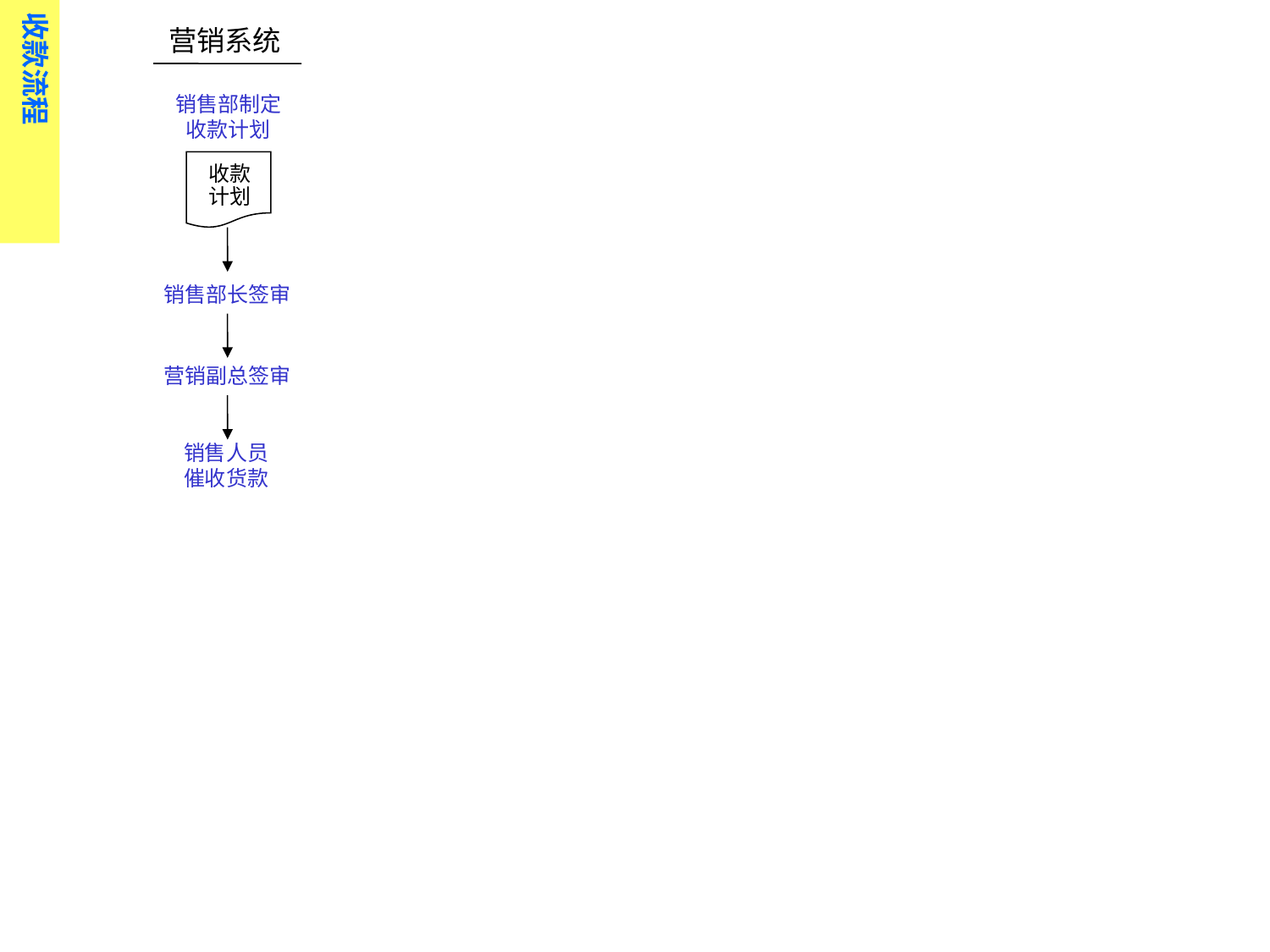

收款流程
营销系统

销售部制定收款计划

收款计划

销售部长签审

营销副总签审

销售人员催收货款
73